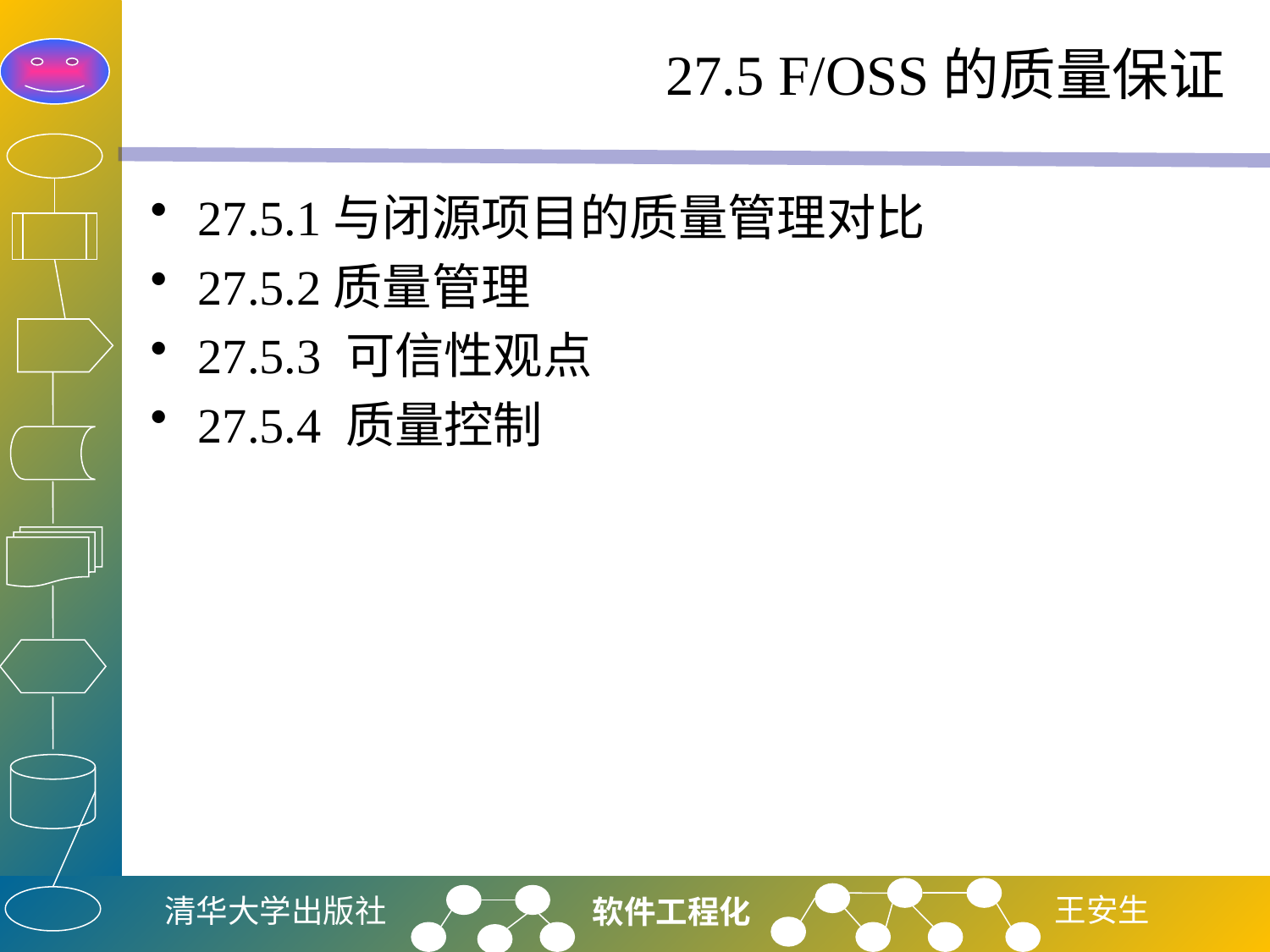

# 27.5 F/OSS的质量保证
27.5.1与闭源项目的质量管理对比
27.5.2质量管理
27.5.3 可信性观点
27.5.4 质量控制